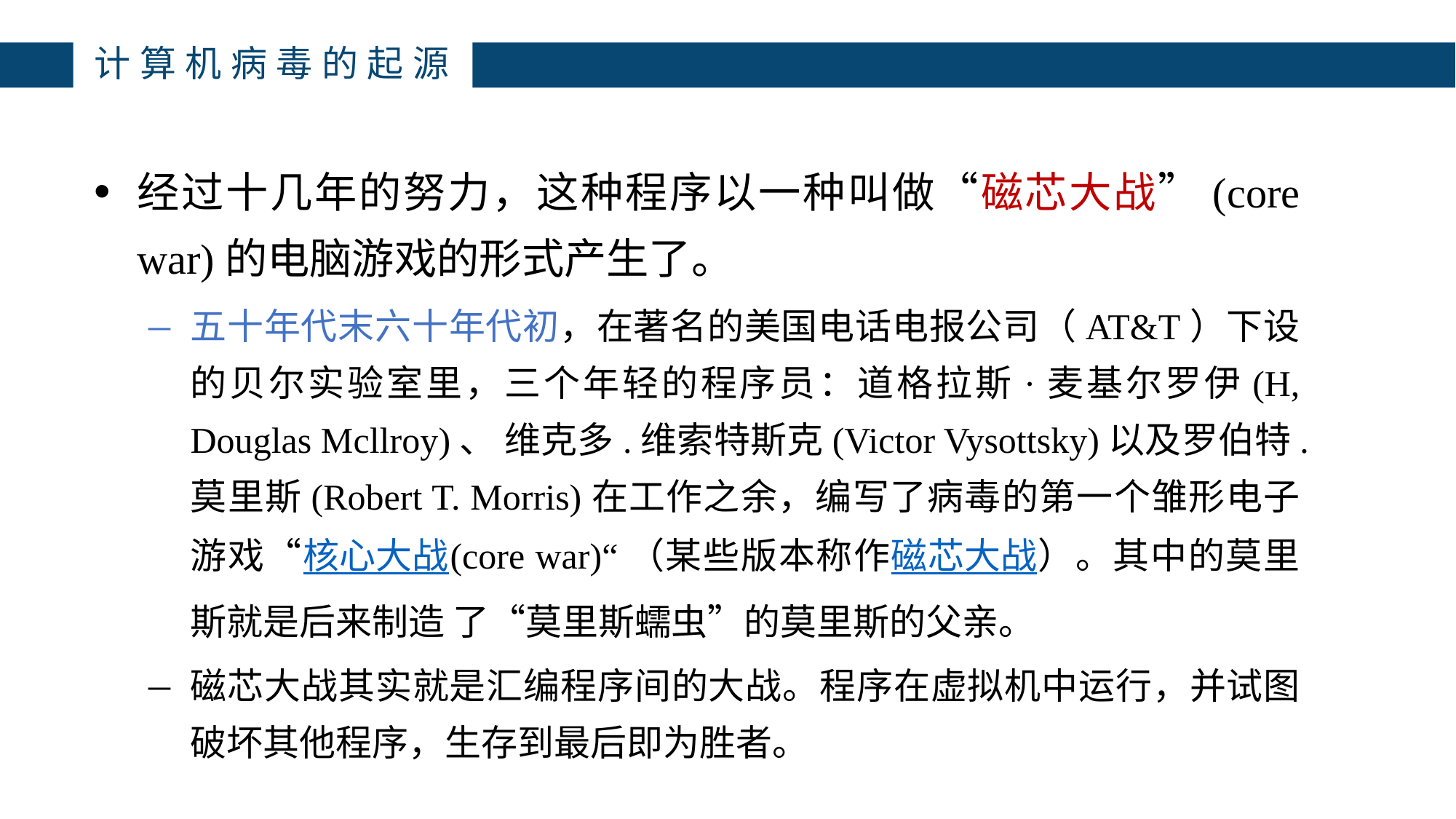

计算机病毒的起源

经过十几年的努力，这种程序以一种叫做“磁芯大战”(core war)的电脑游戏的形式产生了。
五十年代末六十年代初，在著名的美国电话电报公司（AT&T）下设的贝尔实验室里，三个年轻的程序员：道格拉斯·麦基尔罗伊(H, Douglas Mcllroy)、 维克多.维索特斯克(Victor Vysottsky)以及罗伯特.莫里斯(Robert T. Morris)在工作之余，编写了病毒的第一个雏形电子游戏“核心大战(core war)“（某些版本称作磁芯大战）。其中的莫里斯就是后来制造 了“莫里斯蠕虫”的莫里斯的父亲。
磁芯大战其实就是汇编程序间的大战。程序在虚拟机中运行，并试图破坏其他程序，生存到最后即为胜者。